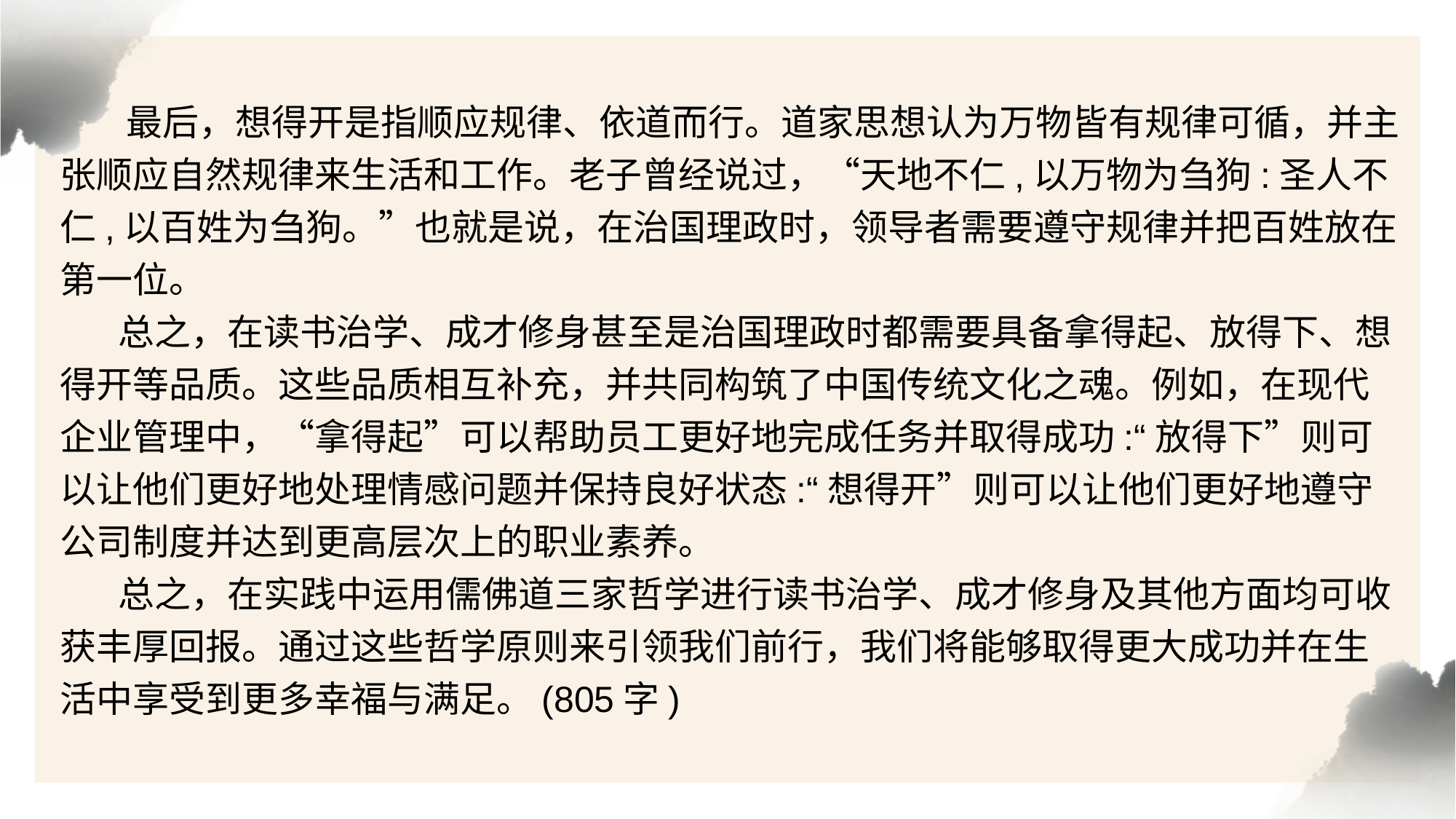

最后，想得开是指顺应规律、依道而行。道家思想认为万物皆有规律可循，并主张顺应自然规律来生活和工作。老子曾经说过，“天地不仁,以万物为刍狗:圣人不仁,以百姓为刍狗。”也就是说，在治国理政时，领导者需要遵守规律并把百姓放在第一位。
      总之，在读书治学、成才修身甚至是治国理政时都需要具备拿得起、放得下、想得开等品质。这些品质相互补充，并共同构筑了中国传统文化之魂。例如，在现代企业管理中，“拿得起”可以帮助员工更好地完成任务并取得成功:“放得下”则可以让他们更好地处理情感问题并保持良好状态:“想得开”则可以让他们更好地遵守公司制度并达到更高层次上的职业素养。
      总之，在实践中运用儒佛道三家哲学进行读书治学、成才修身及其他方面均可收获丰厚回报。通过这些哲学原则来引领我们前行，我们将能够取得更大成功并在生活中享受到更多幸福与满足。(805字)